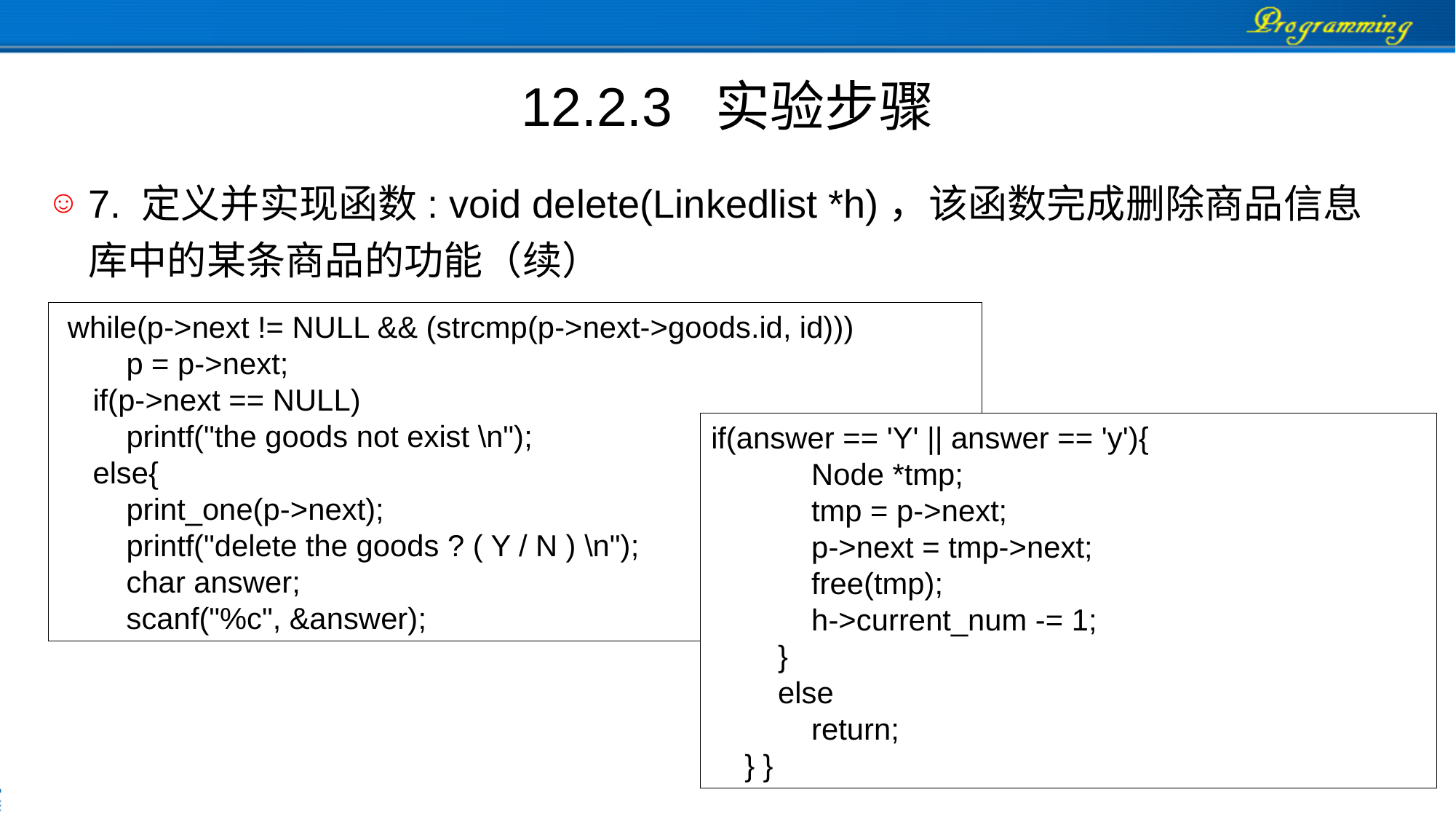

# 12.2.3  实验步骤
7. 定义并实现函数: void delete(Linkedlist *h)，该函数完成删除商品信息库中的某条商品的功能（续）
 while(p->next != NULL && (strcmp(p->next->goods.id, id)))
        p = p->next;
    if(p->next == NULL)
        printf("the goods not exist \n");
    else{
        print_one(p->next);
        printf("delete the goods ? ( Y / N ) \n");
        char answer;
        scanf("%c", &answer);
if(answer == 'Y' || answer == 'y'){
            Node *tmp;
            tmp = p->next;
            p->next = tmp->next;
            free(tmp);
            h->current_num -= 1;
        }
        else
            return;
    } }